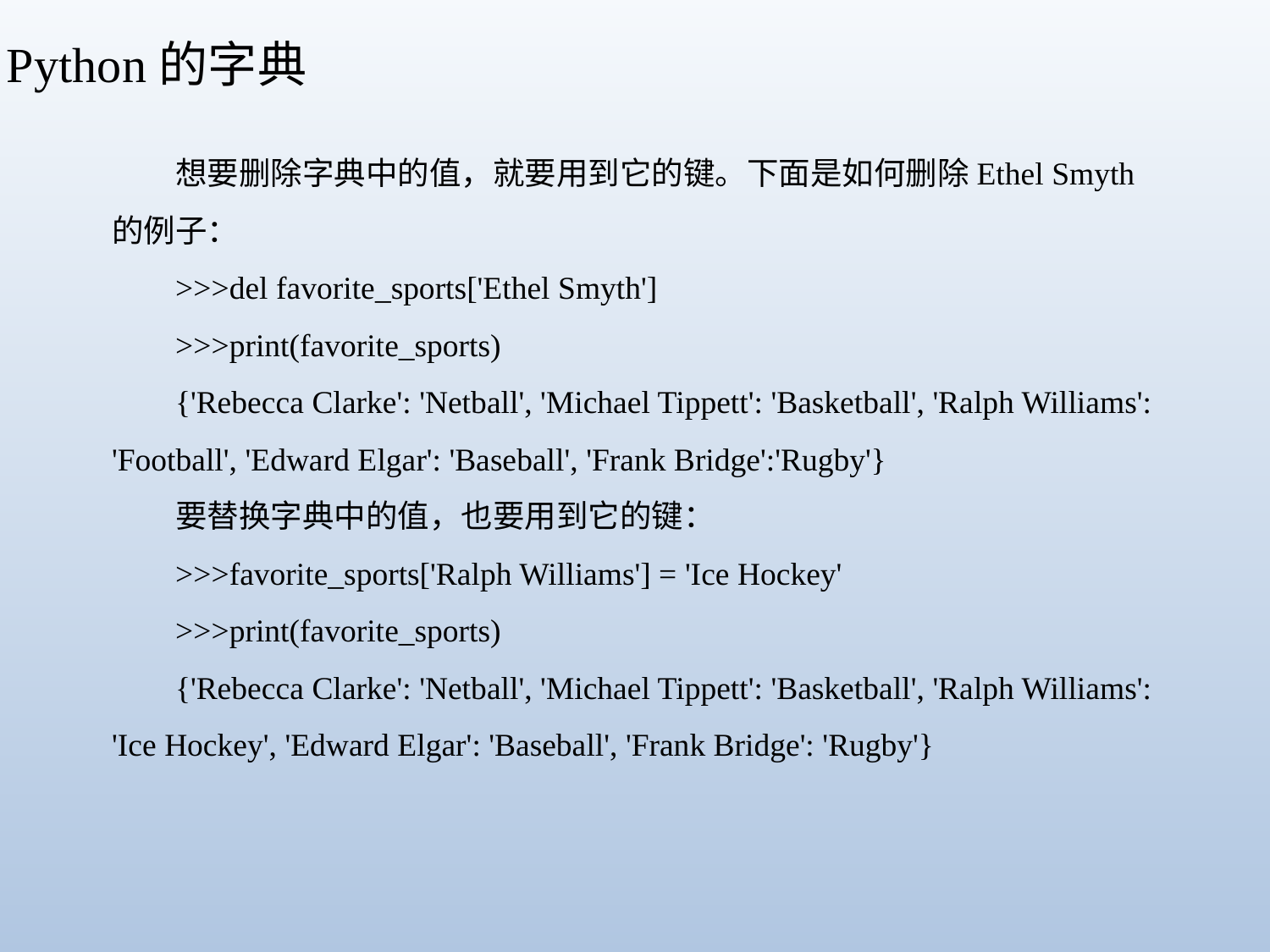

Python的字典
想要删除字典中的值，就要用到它的键。下面是如何删除Ethel Smyth的例子：
>>>del favorite_sports['Ethel Smyth']
>>>print(favorite_sports)
{'Rebecca Clarke': 'Netball', 'Michael Tippett': 'Basketball', 'Ralph Williams': 'Football', 'Edward Elgar': 'Baseball', 'Frank Bridge':'Rugby'}
要替换字典中的值，也要用到它的键：
>>>favorite_sports['Ralph Williams'] = 'Ice Hockey'
>>>print(favorite_sports)
{'Rebecca Clarke': 'Netball', 'Michael Tippett': 'Basketball', 'Ralph Williams': 'Ice Hockey', 'Edward Elgar': 'Baseball', 'Frank Bridge': 'Rugby'}